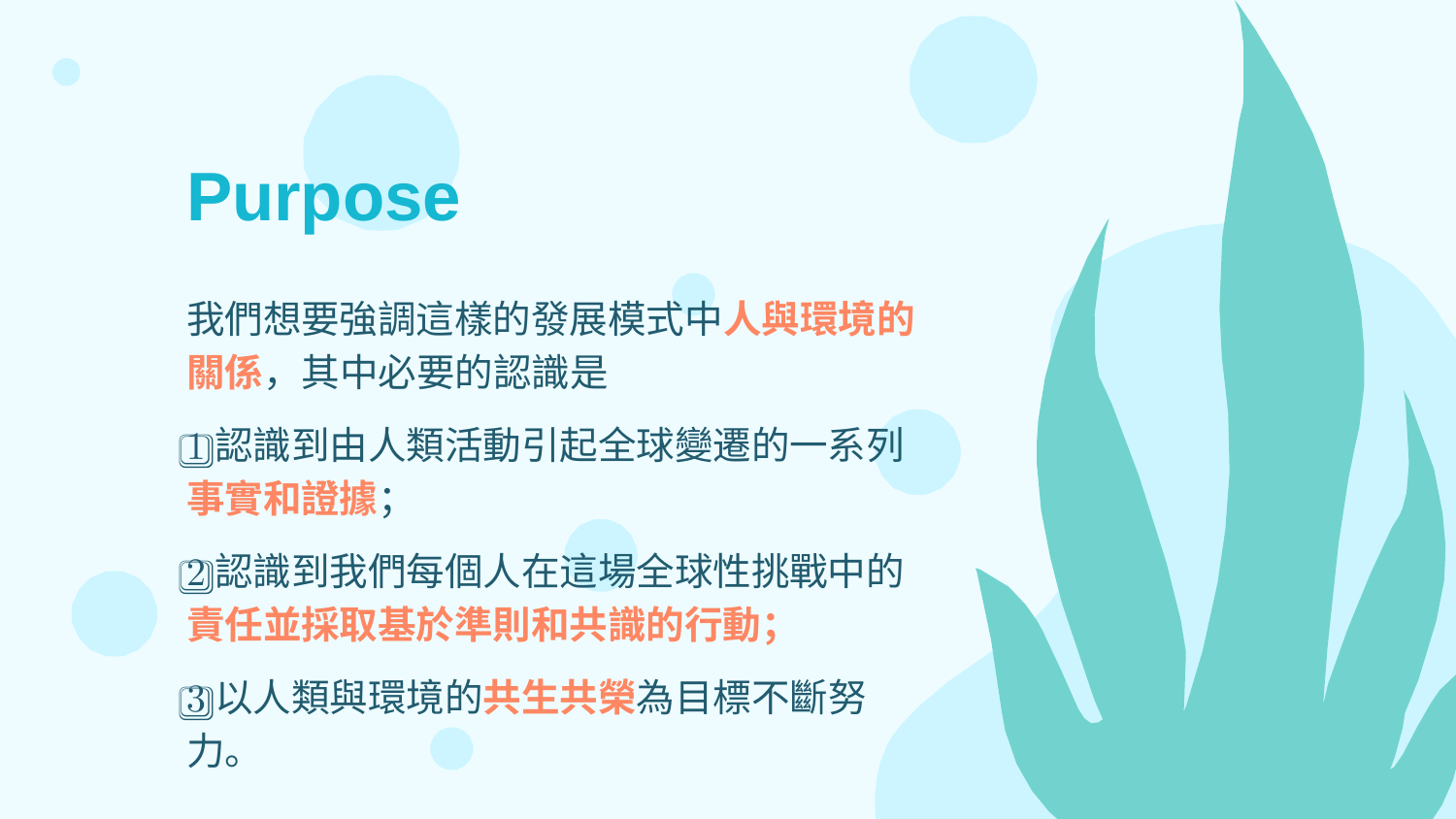

# Purpose
我們想要強調這樣的發展模式中人與環境的關係，其中必要的認識是
1⃣️認識到由人類活動引起全球變遷的一系列事實和證據；
2⃣️認識到我們每個人在這場全球性挑戰中的責任並採取基於準則和共識的行動；
3⃣️以人類與環境的共生共榮為目標不斷努力。